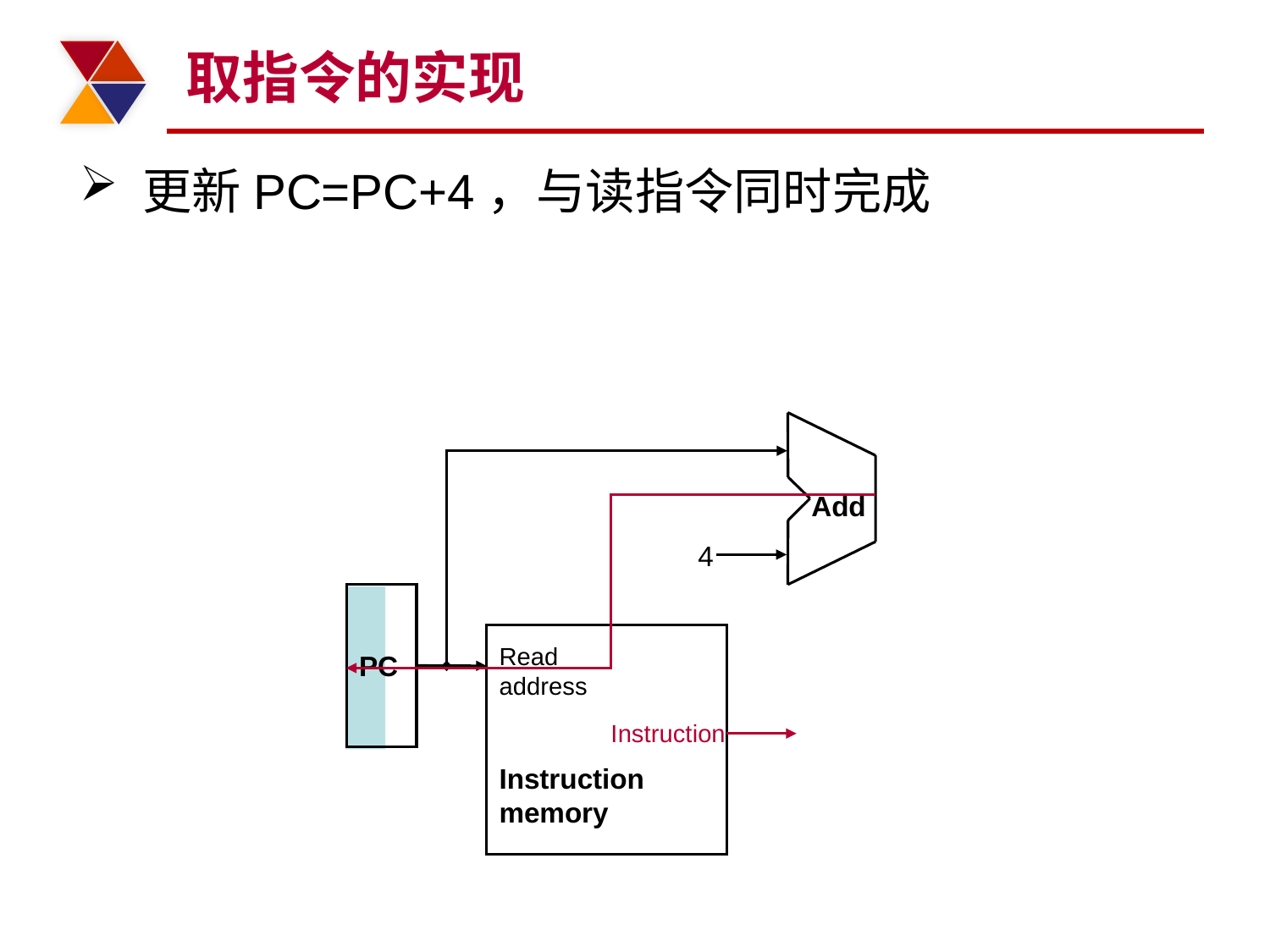

# 取指令的实现
更新PC=PC+4，与读指令同时完成

Add
4

PC

Read
address
Instruction
Instruction
memory